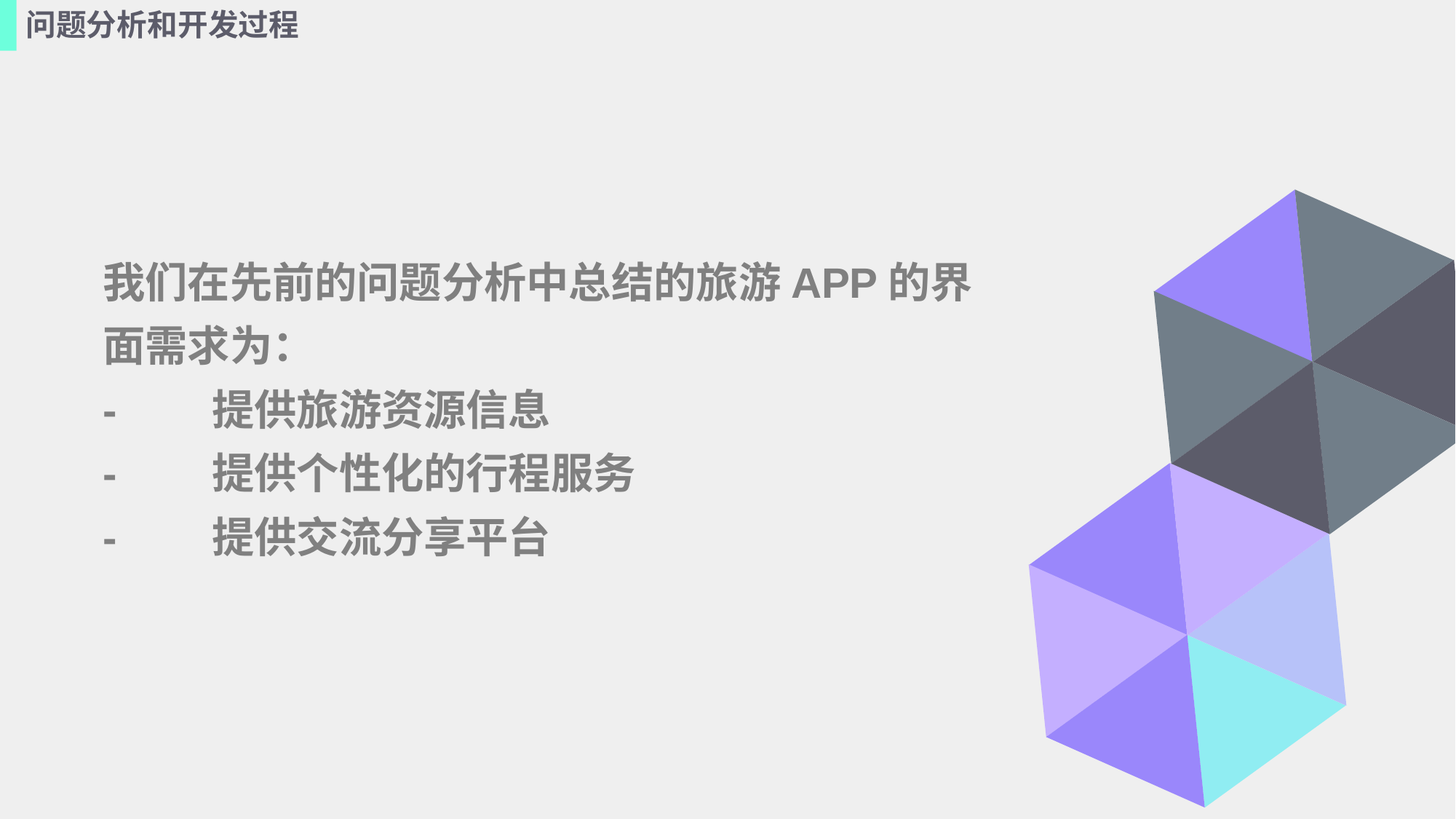

问题分析和开发过程

我们在先前的问题分析中总结的旅游APP的界面需求为：
-	提供旅游资源信息
-	提供个性化的行程服务
-	提供交流分享平台